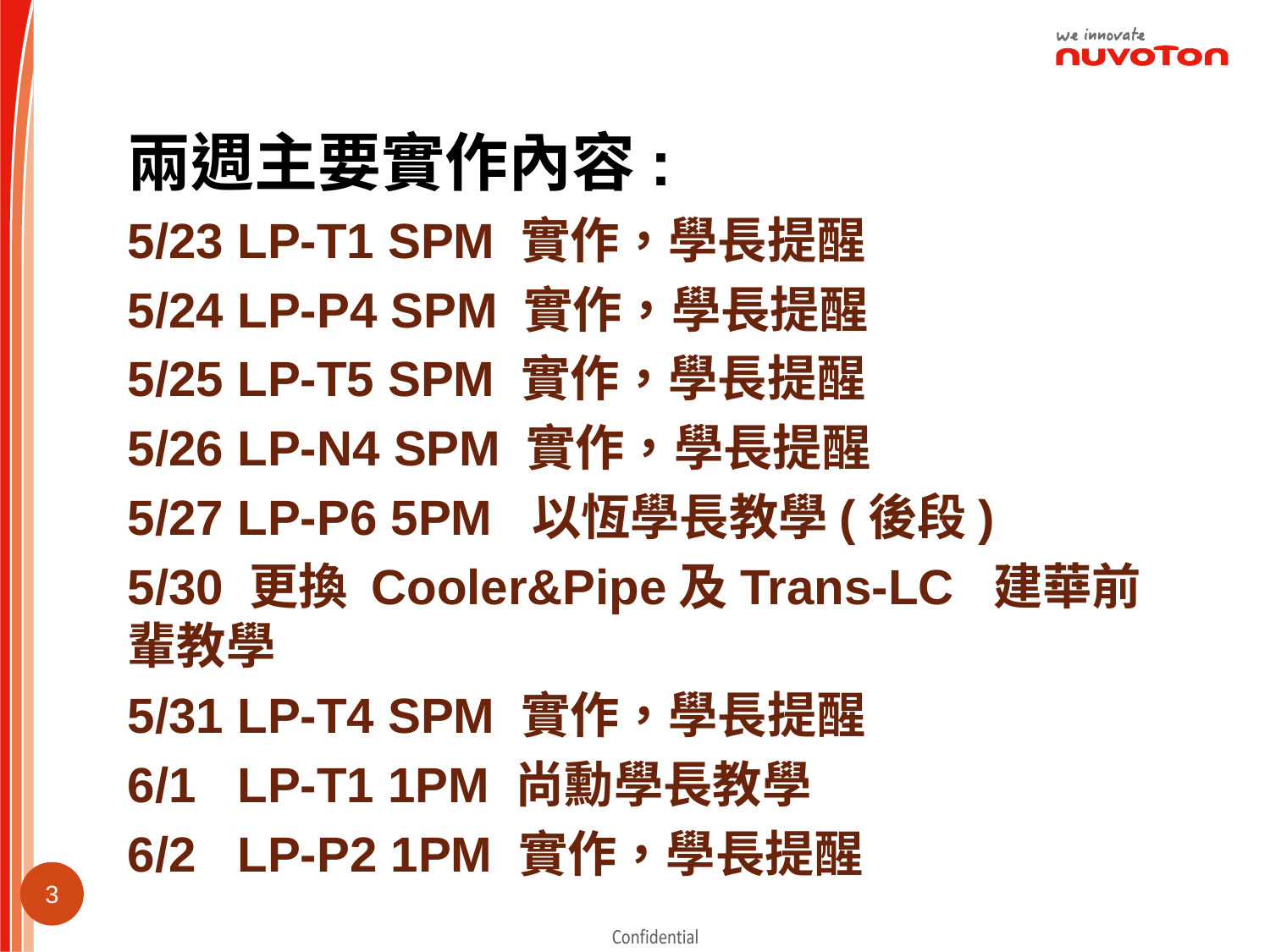

兩週主要實作內容:
5/23 LP-T1 SPM 實作，學長提醒
5/24 LP-P4 SPM 實作，學長提醒
5/25 LP-T5 SPM 實作，學長提醒
5/26 LP-N4 SPM 實作，學長提醒
5/27 LP-P6 5PM  以恆學長教學(後段)
5/30 更換 Cooler&Pipe及Trans-LC  建華前輩教學
5/31 LP-T4 SPM 實作，學長提醒
6/1   LP-T1 1PM 尚勳學長教學
6/2   LP-P2 1PM 實作，學長提醒

3